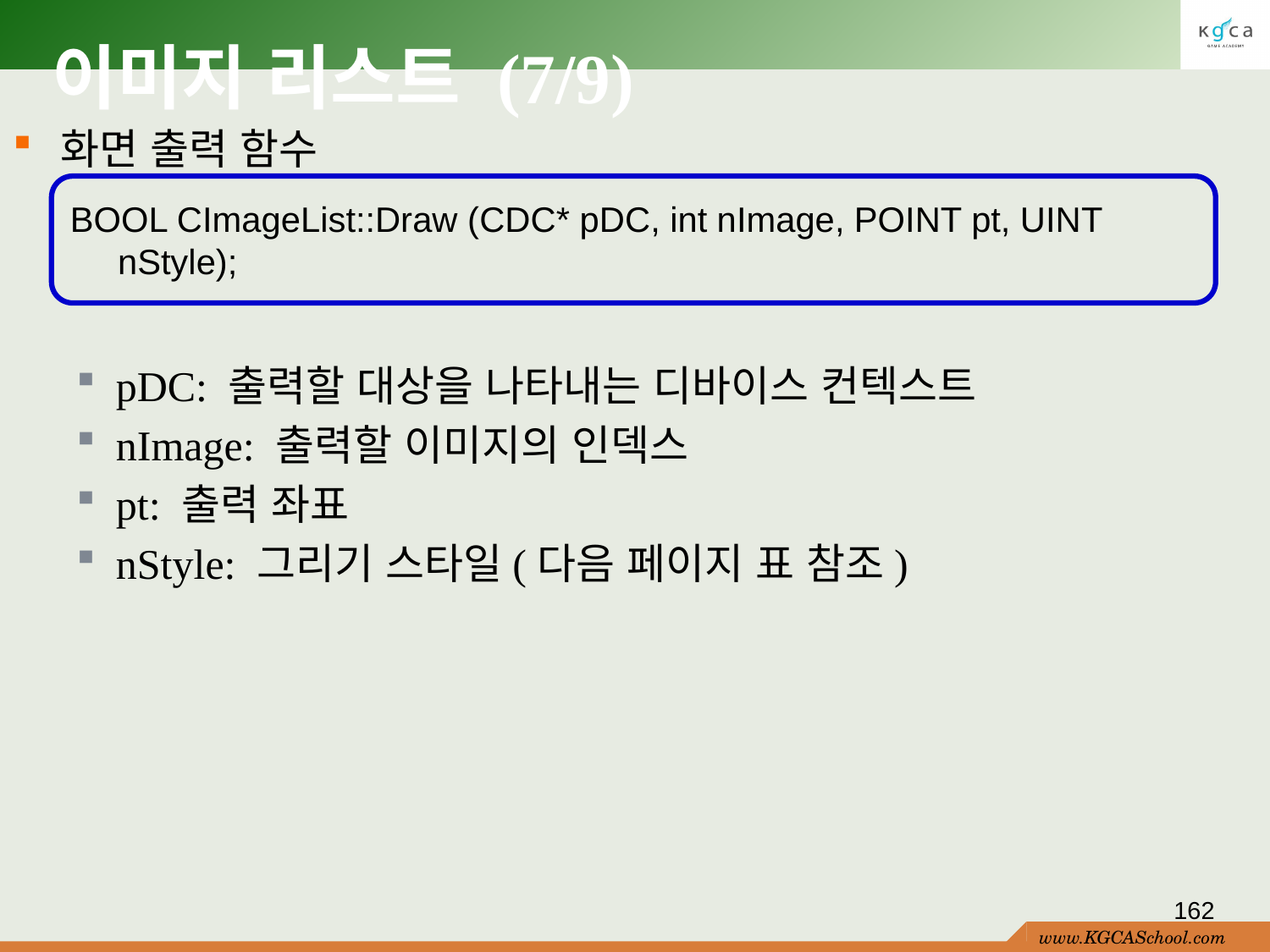

# 이미지 리스트 (7/9)
화면 출력 함수

pDC: 출력할 대상을 나타내는 디바이스 컨텍스트
nImage: 출력할 이미지의 인덱스
pt: 출력 좌표
nStyle: 그리기 스타일(다음 페이지 표 참조)
BOOL CImageList::Draw (CDC* pDC, int nImage, POINT pt, UINT nStyle);
162